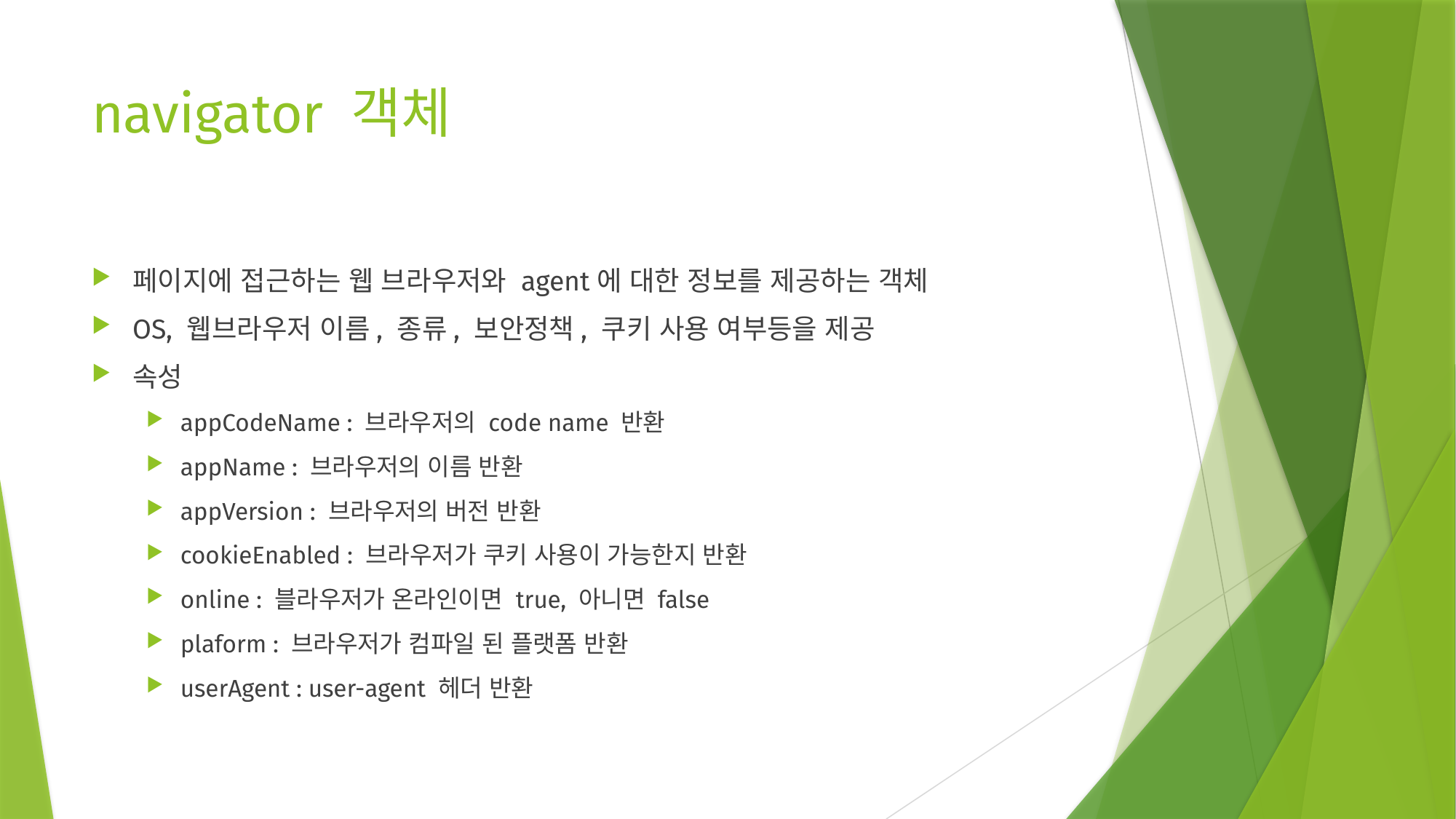

# navigator 객체
페이지에 접근하는 웹 브라우저와 agent에 대한 정보를 제공하는 객체
OS, 웹브라우저 이름, 종류, 보안정책, 쿠키 사용 여부등을 제공
속성
appCodeName : 브라우저의 code name 반환
appName : 브라우저의 이름 반환
appVersion : 브라우저의 버전 반환
cookieEnabled : 브라우저가 쿠키 사용이 가능한지 반환
online : 블라우저가 온라인이면 true, 아니면 false
plaform : 브라우저가 컴파일 된 플랫폼 반환
userAgent : user-agent 헤더 반환